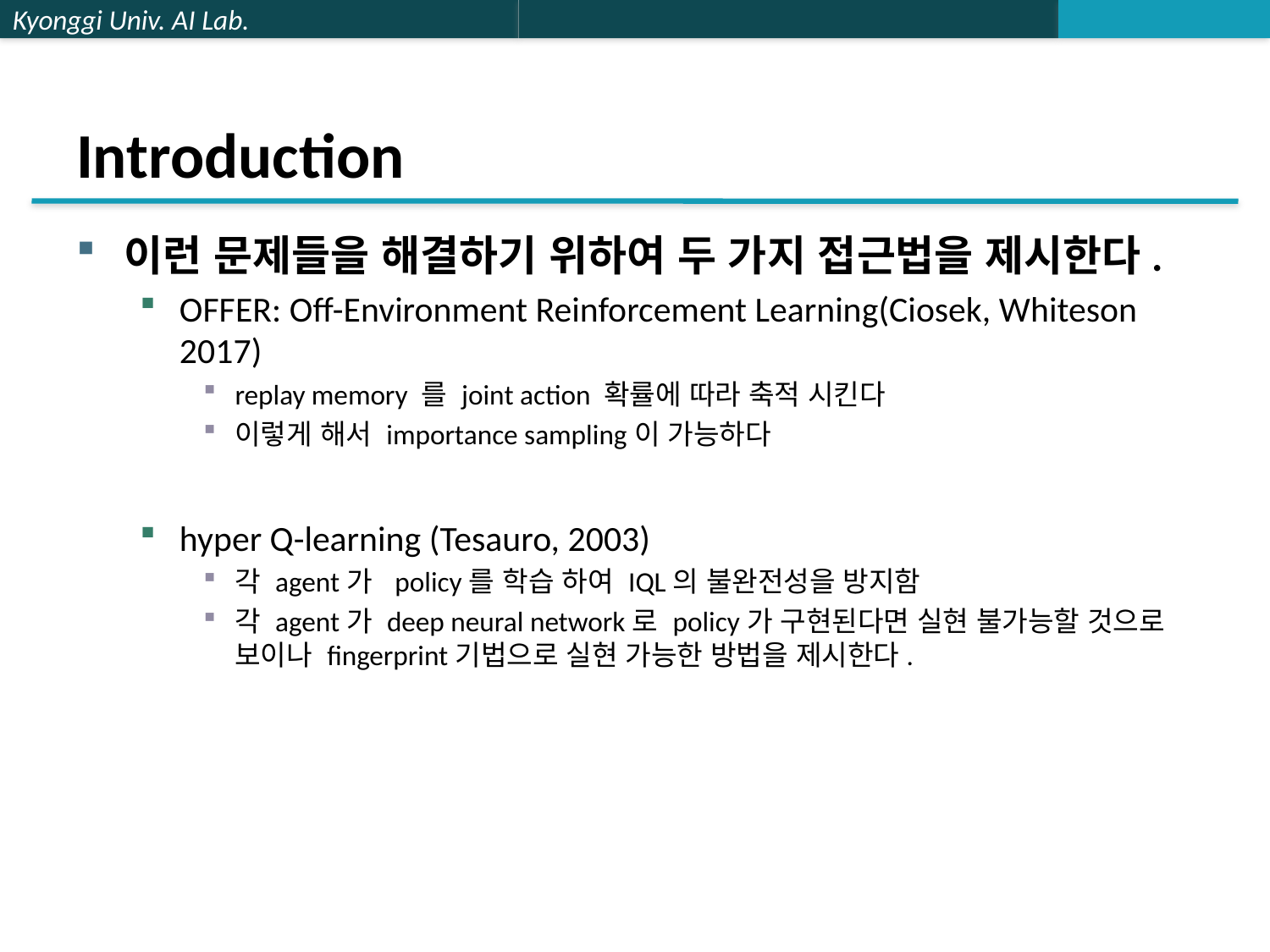

# Introduction
이런 문제들을 해결하기 위하여 두 가지 접근법을 제시한다.
OFFER: Off-Environment Reinforcement Learning(Ciosek, Whiteson 2017)
replay memory 를 joint action 확률에 따라 축적 시킨다
이렇게 해서 importance sampling이 가능하다

hyper Q-learning (Tesauro, 2003)
각 agent가  policy를 학습 하여 IQL의 불완전성을 방지함
각 agent가 deep neural network로 policy가 구현된다면 실현 불가능할 것으로 보이나 fingerprint기법으로 실현 가능한 방법을 제시한다.